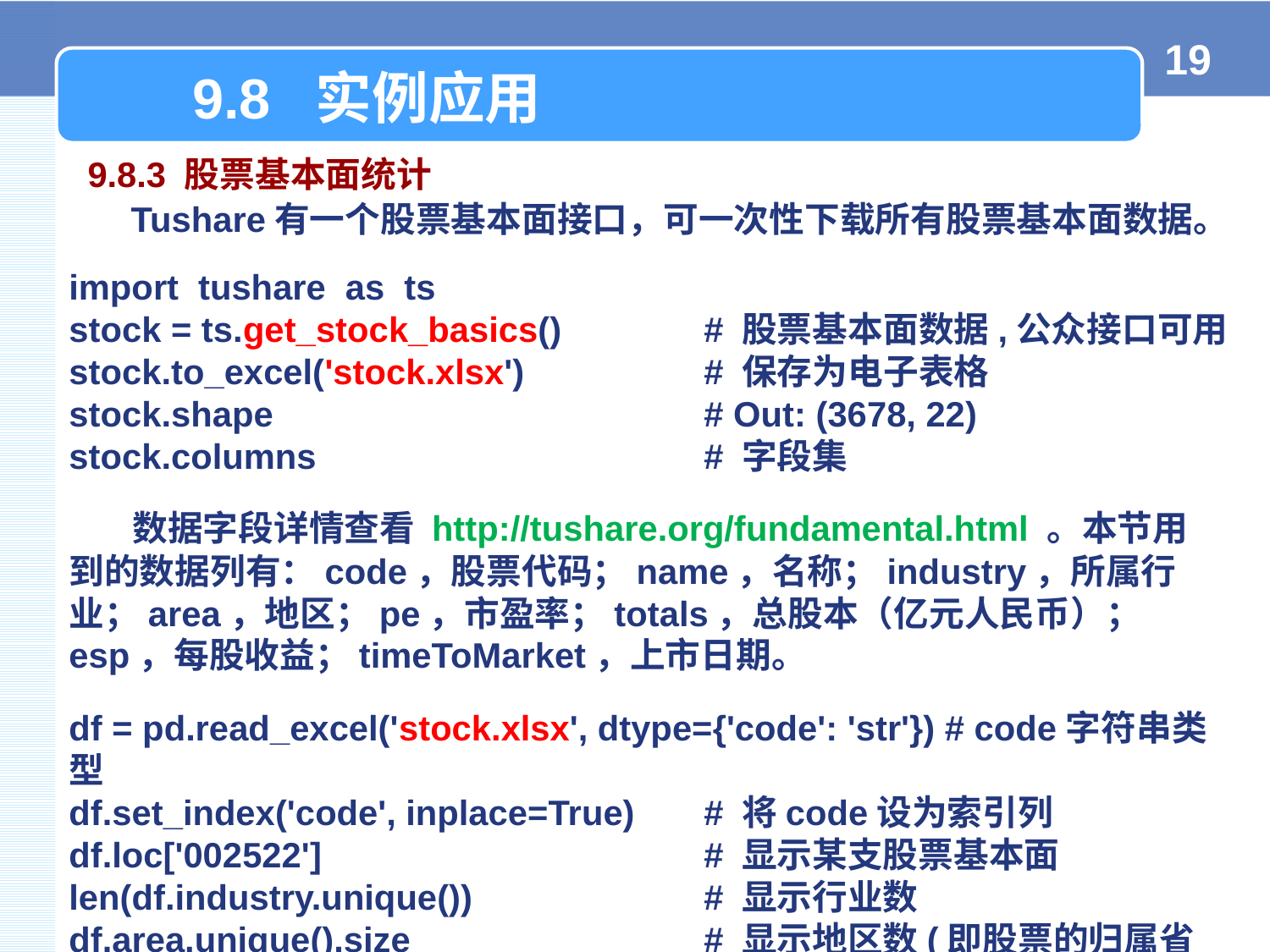

19
9.8  实例应用
9.8.3 股票基本面统计

Tushare有一个股票基本面接口，可一次性下载所有股票基本面数据。
import  tushare  as  ts
stock = ts.get_stock_basics()    	# 股票基本面数据,公众接口可用
stock.to_excel('stock.xlsx')		# 保存为电子表格
stock.shape				# Out: (3678, 22)
stock.columns				# 字段集
数据字段详情查看 http://tushare.org/fundamental.html 。本节用到的数据列有：code，股票代码；name，名称；industry，所属行业；area，地区；pe，市盈率；totals，总股本（亿元人民币）；esp，每股收益；timeToMarket，上市日期。
df = pd.read_excel('stock.xlsx', dtype={'code': 'str'}) # code字符串类型
df.set_index('code', inplace=True)	# 将code设为索引列
df.loc['002522']            			# 显示某支股票基本面
len(df.industry.unique())   		# 显示行业数
df.area.unique().size    			# 显示地区数(即股票的归属省份)